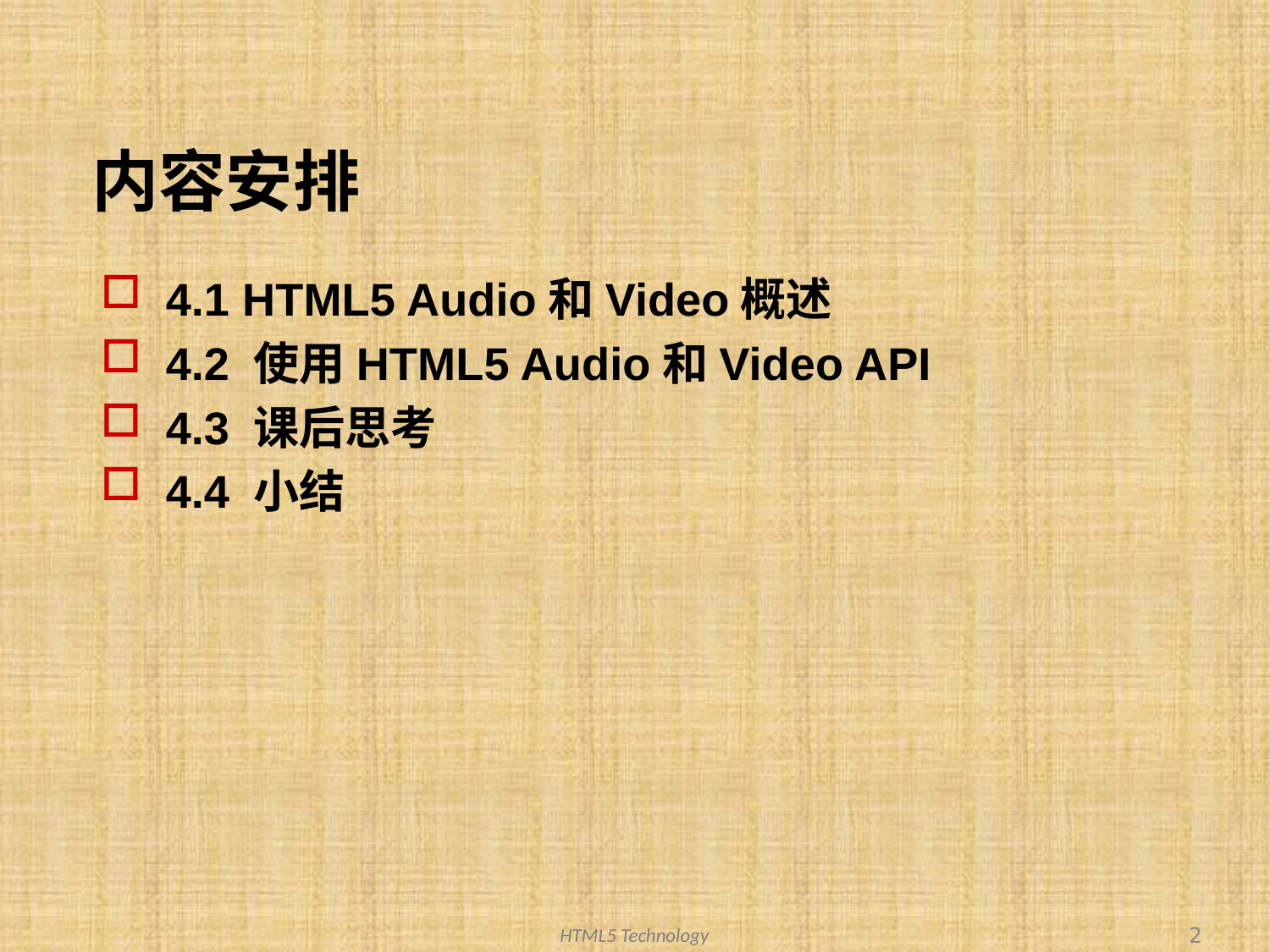

# 内容安排
4.1 HTML5 Audio和Video概述
4.2 使用HTML5 Audio和Video API
4.3 课后思考
4.4 小结
2
HTML5 Technology